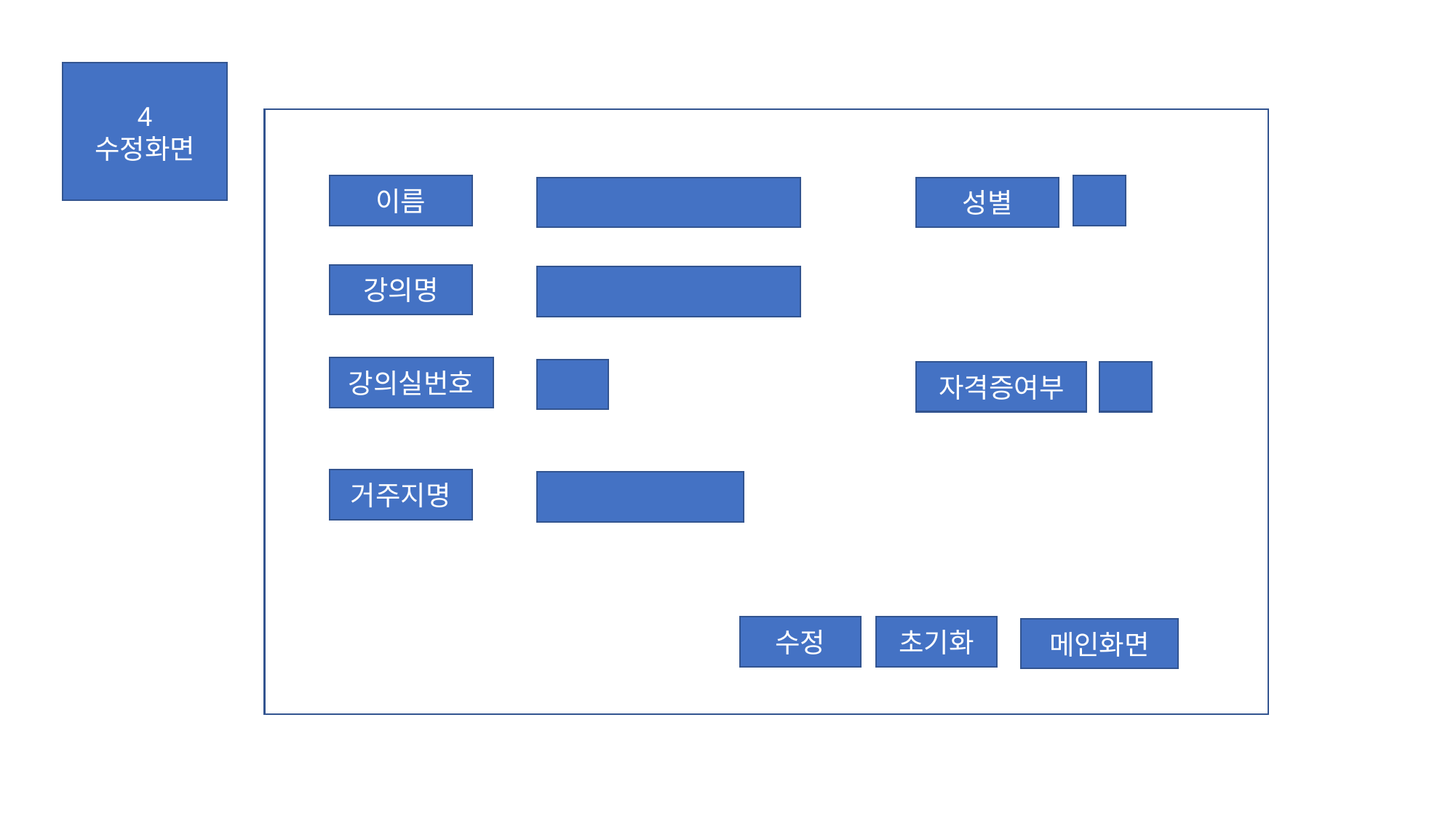

4
수정화면

이름

성별
강의명

강의실번호

자격증여부

거주지명

수정
초기화
메인화면